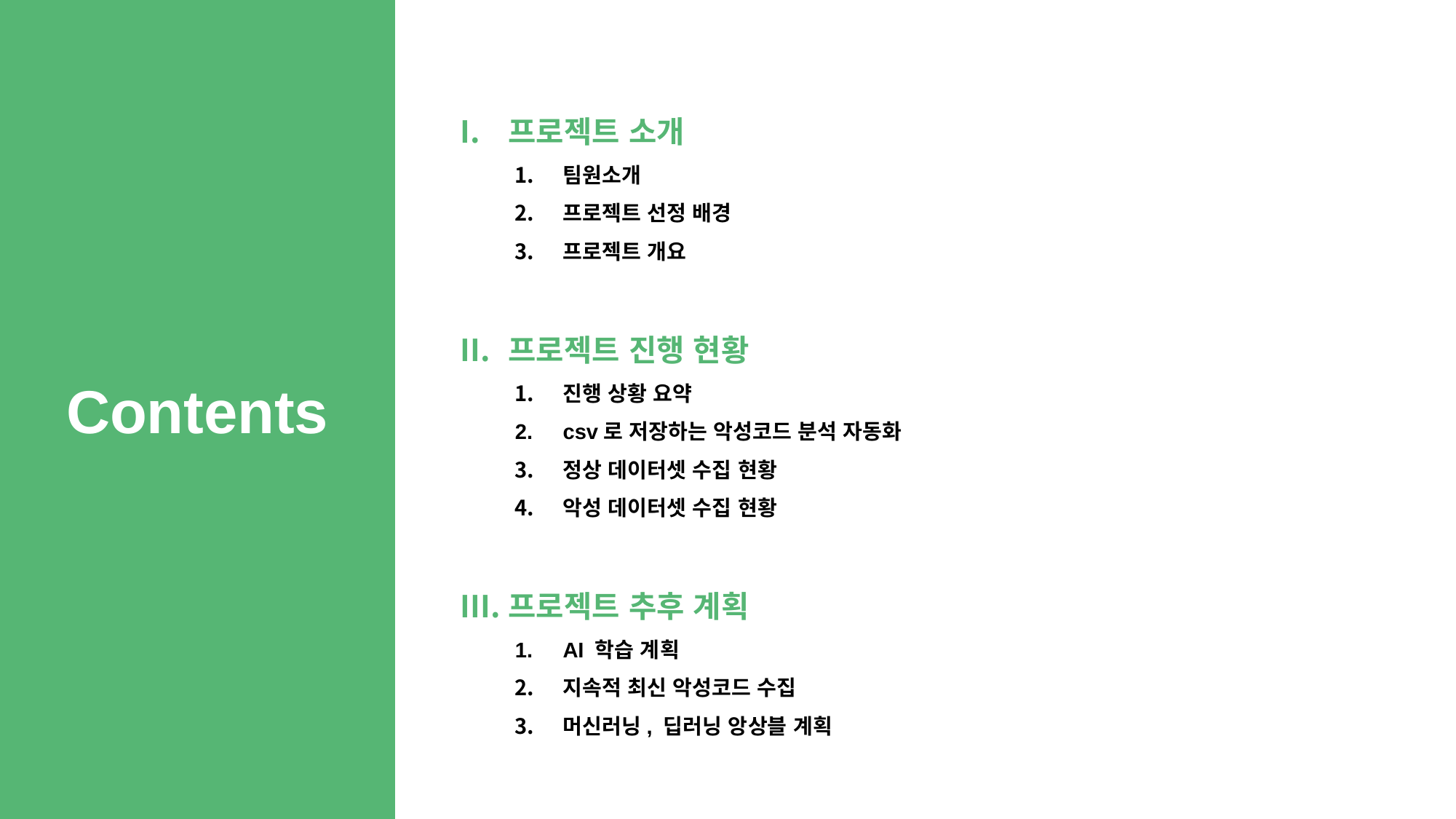

Contents
프로젝트 소개
팀원소개
프로젝트 선정 배경
프로젝트 개요

프로젝트 진행 현황
진행 상황 요약
csv로 저장하는 악성코드 분석 자동화
정상 데이터셋 수집 현황
악성 데이터셋 수집 현황

프로젝트 추후 계획
AI 학습 계획
지속적 최신 악성코드 수집
머신러닝, 딥러닝 앙상블 계획